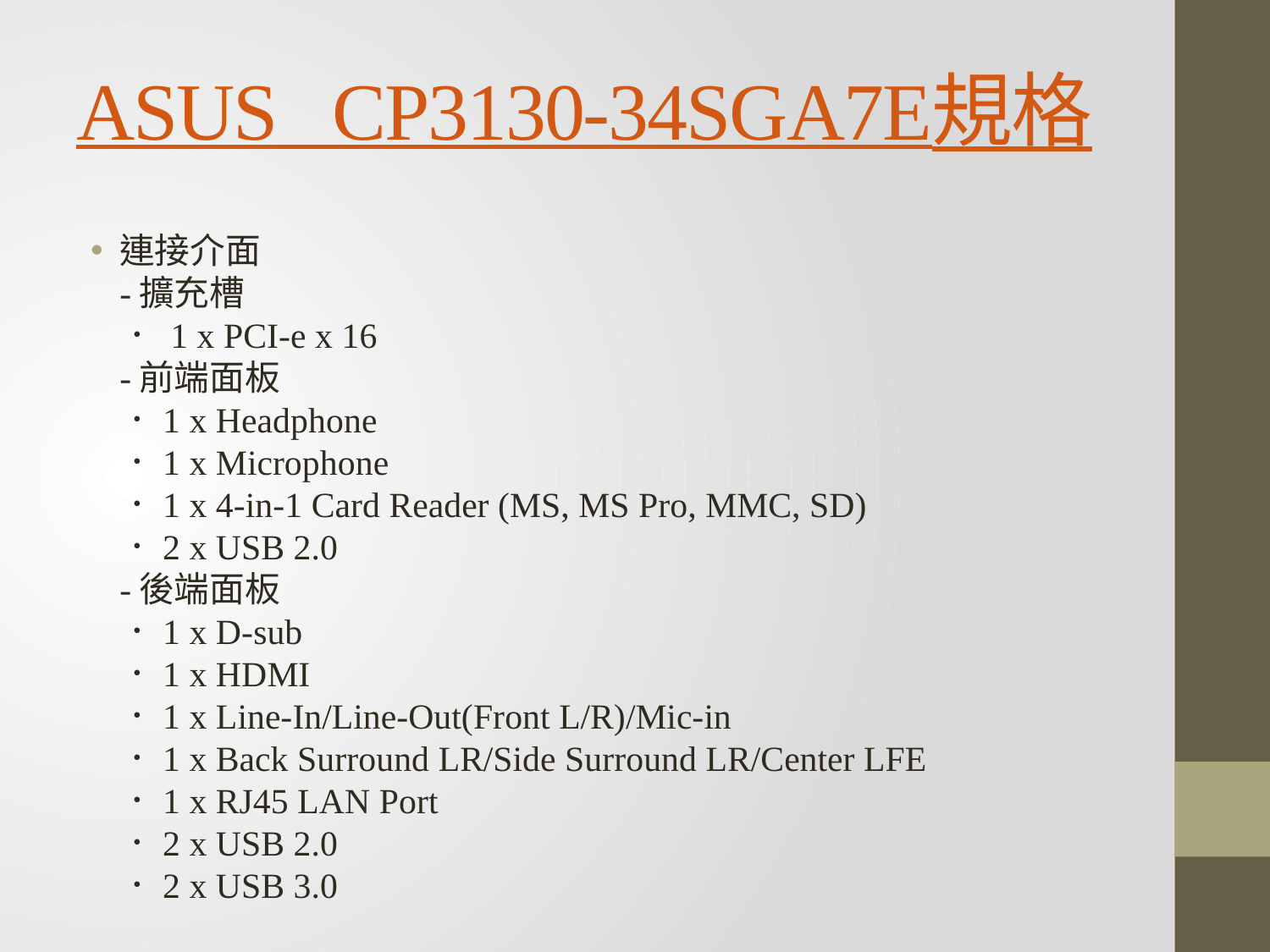

# ASUS   CP3130-34SGA7E規格
連接介面 
-擴充槽 
． 1 x PCI-e x 16 
-前端面板 
．1 x Headphone 
．1 x Microphone 
．1 x 4-in-1 Card Reader (MS, MS Pro, MMC, SD) 
．2 x USB 2.0 
-後端面板 
．1 x D-sub 
．1 x HDMI 
．1 x Line-In/Line-Out(Front L/R)/Mic-in 
．1 x Back Surround LR/Side Surround LR/Center LFE 
．1 x RJ45 LAN Port 
．2 x USB 2.0 
．2 x USB 3.0